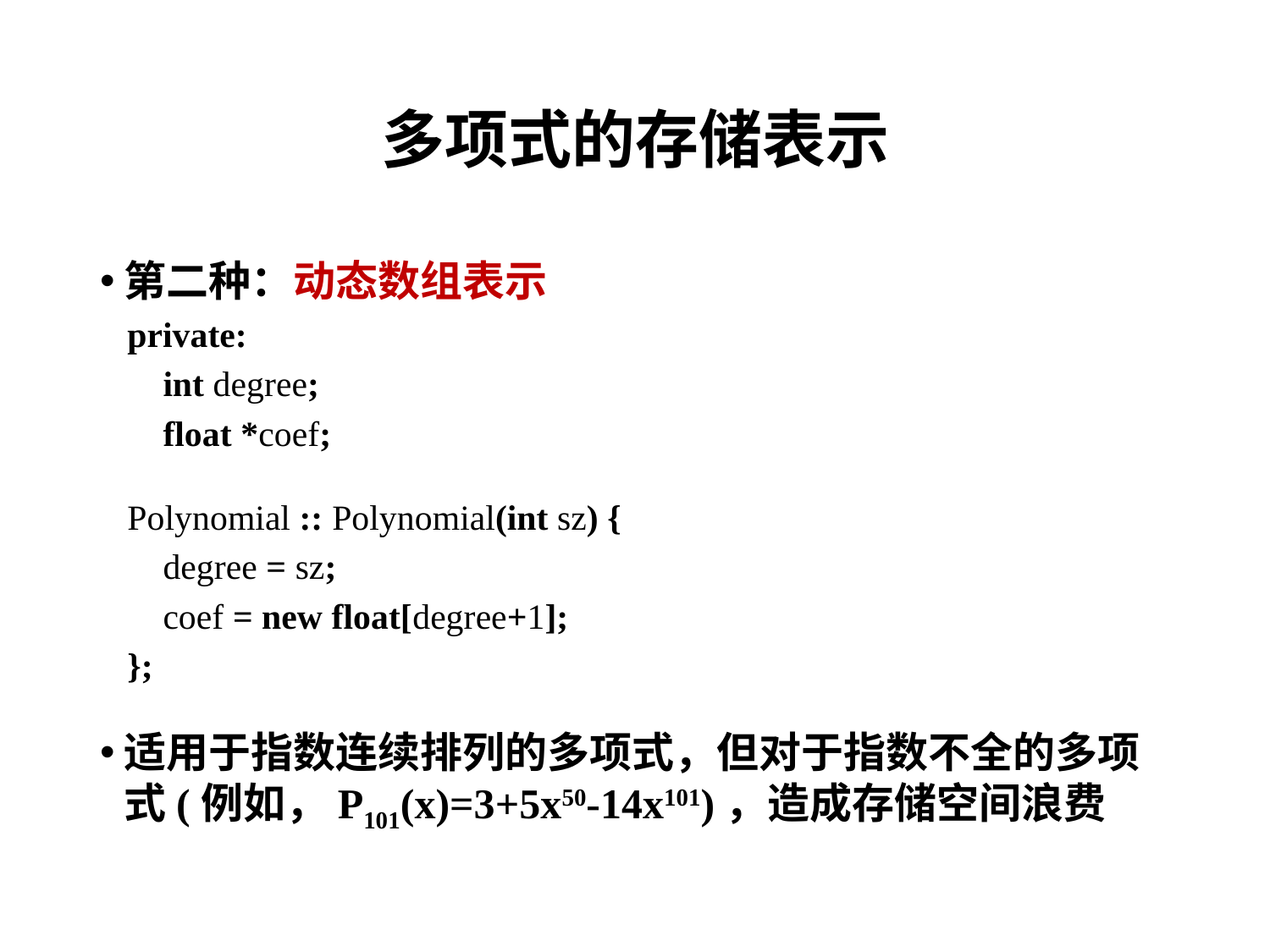

# 多项式的存储表示
第二种：动态数组表示

适用于指数连续排列的多项式，但对于指数不全的多项式(例如，P101(x)=3+5x50-14x101)，造成存储空间浪费
private:
    int degree;
    float *coef;

Polynomial :: Polynomial(int sz) {
    degree = sz;
    coef = new float[degree+1];
};